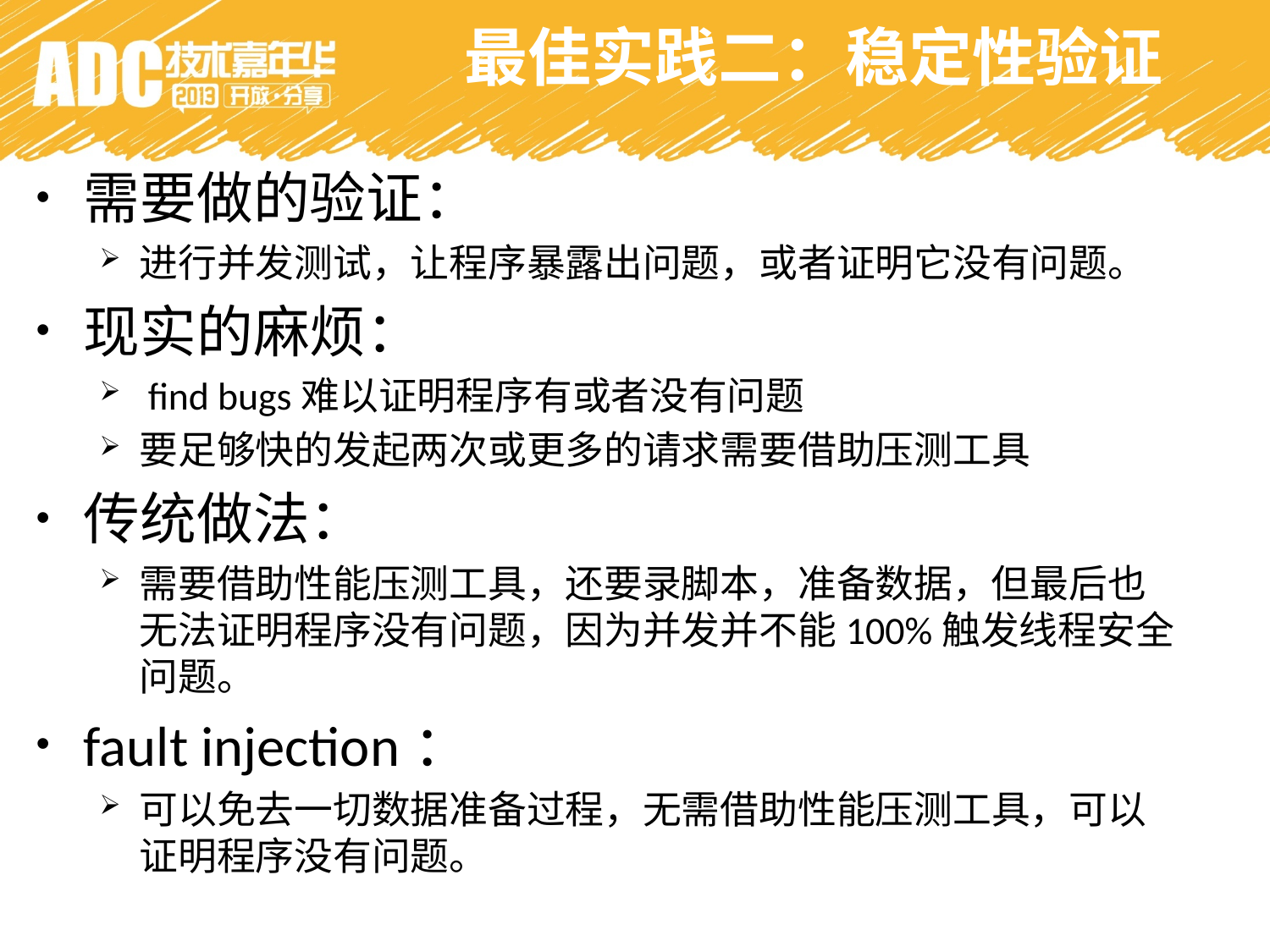

最佳实践二：稳定性验证
需要做的验证：
进行并发测试，让程序暴露出问题，或者证明它没有问题。
现实的麻烦：
 find bugs难以证明程序有或者没有问题
要足够快的发起两次或更多的请求需要借助压测工具
传统做法：
需要借助性能压测工具，还要录脚本，准备数据，但最后也无法证明程序没有问题，因为并发并不能100%触发线程安全问题。
fault injection：
可以免去一切数据准备过程，无需借助性能压测工具，可以证明程序没有问题。